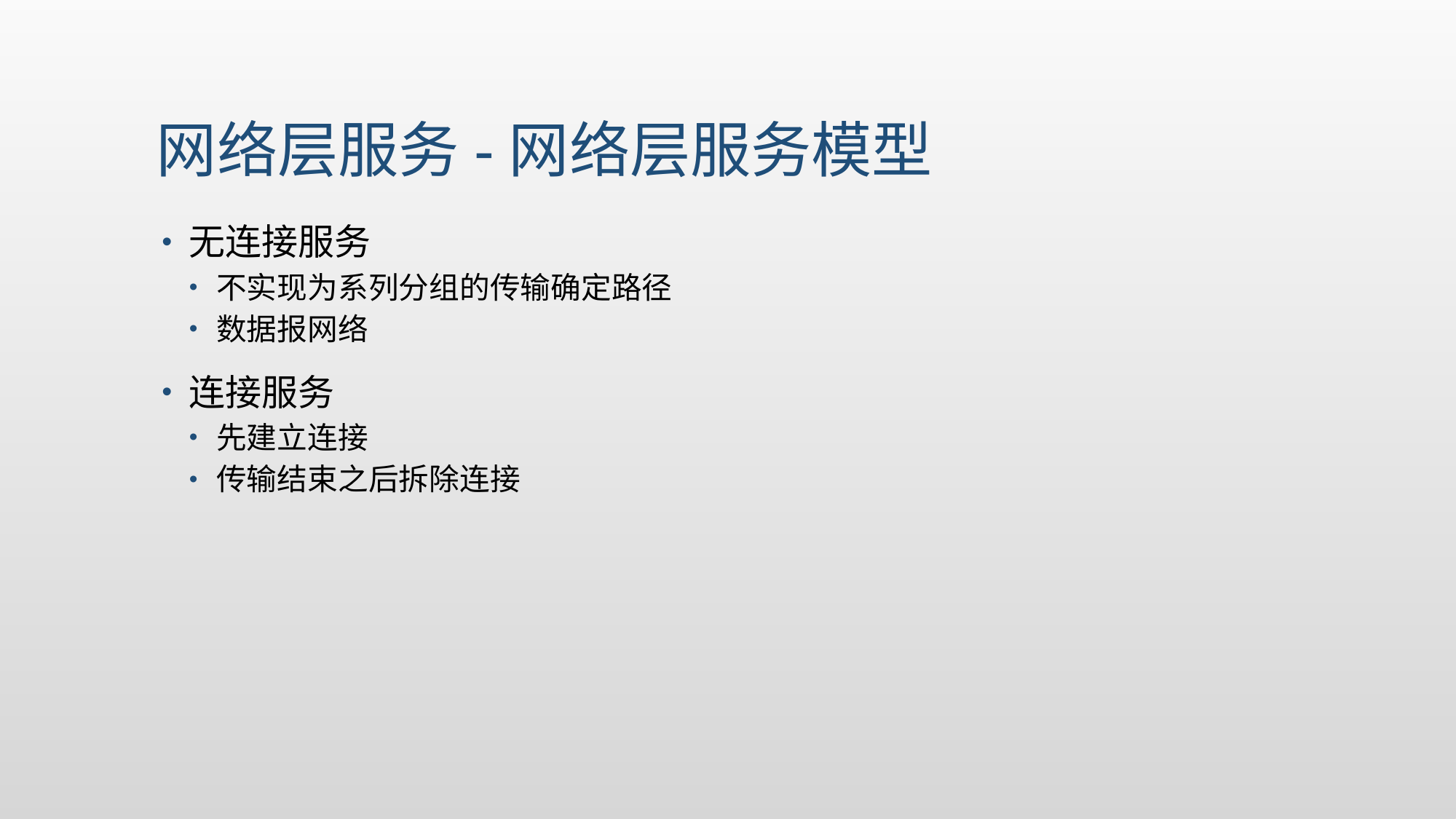

# 网络层服务-网络层服务模型
无连接服务
不实现为系列分组的传输确定路径
数据报网络
连接服务
先建立连接
传输结束之后拆除连接